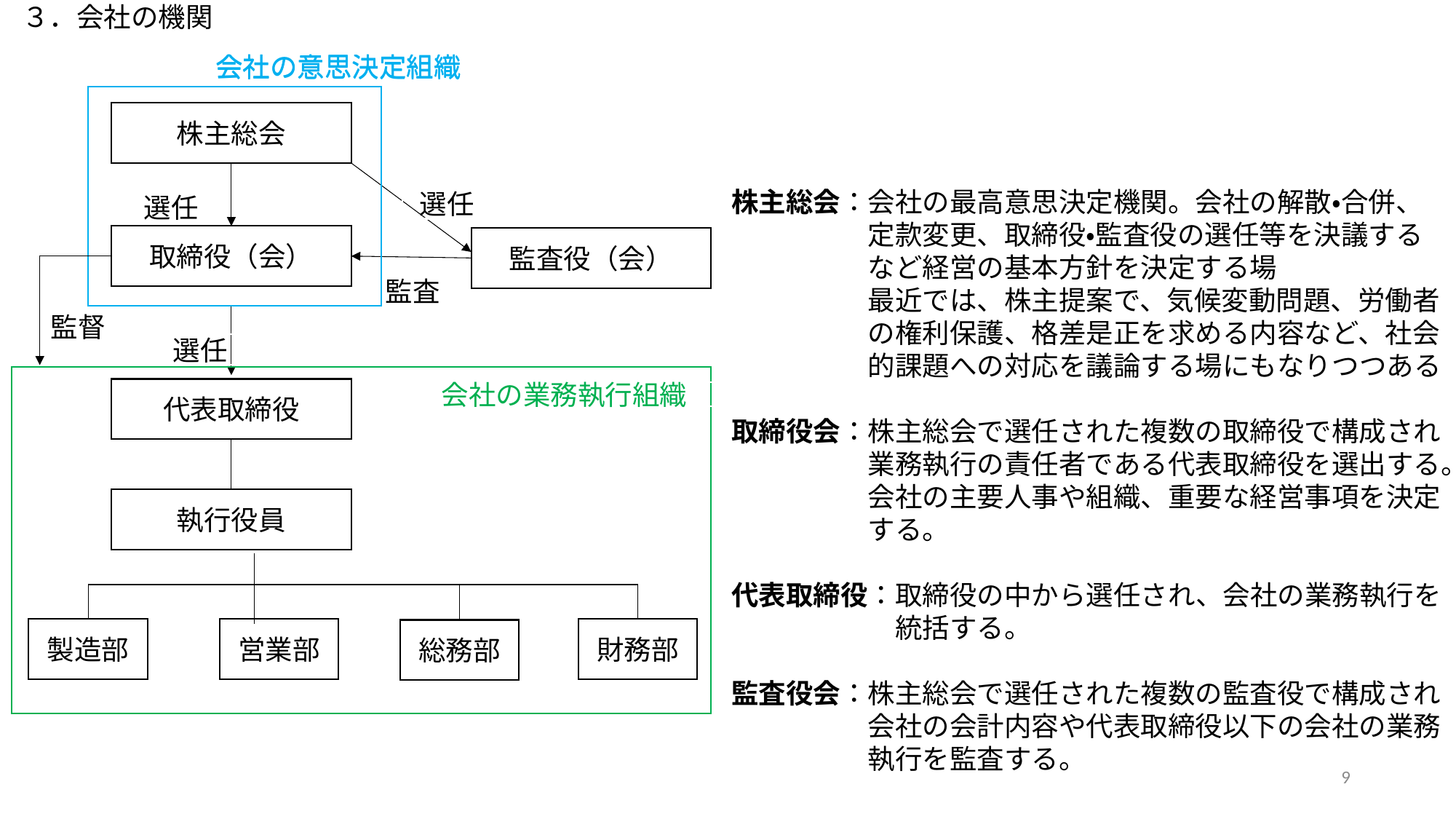

３．会社の機関
会社の意思決定組織
会社の意思決定組織

株主総会
株主総会：会社の最高意思決定機関。会社の解散・合併、
　　　　　定款変更、取締役・監査役の選任等を決議する
　　　　　など経営の基本方針を決定する場
　　　　　最近では、株主提案で、気候変動問題、労働者
　　　　　の権利保護、格差是正を求める内容など、社会
　　　　　的課題への対応を議論する場にもなりつつある

取締役会：株主総会で選任された複数の取締役で構成され
　　　　　業務執行の責任者である代表取締役を選出する。
　　　　　会社の主要人事や組織、重要な経営事項を決定
　　　　　する。

代表取締役：取締役の中から選任され、会社の業務執行を
　　　　　　統括する。

監査役会：株主総会で選任された複数の監査役で構成され
　　　　　会社の会計内容や代表取締役以下の会社の業務
　　　　　執行を監査する。
選任
選任
取締役（会）
監査役（会）
監査
監督
選任

代表取締役
会社の業務執行組織
執行役員
財務部
製造部
営業部
総務部
9